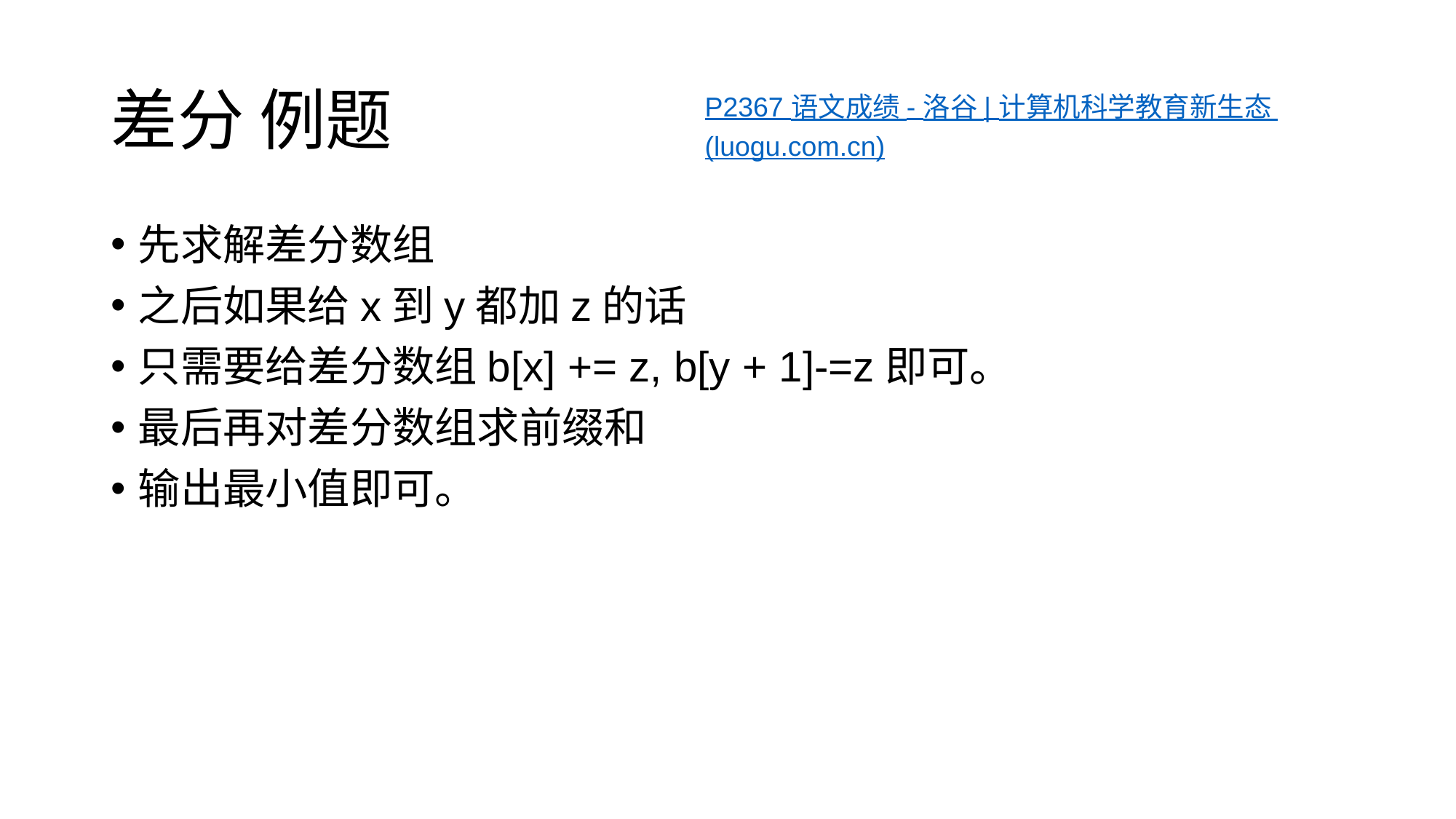

# 差分 例题
P2367 语文成绩 - 洛谷 | 计算机科学教育新生态 (luogu.com.cn)
先求解差分数组
之后如果给x到y都加z的话
只需要给差分数组b[x] += z, b[y + 1]-=z即可。
最后再对差分数组求前缀和
输出最小值即可。